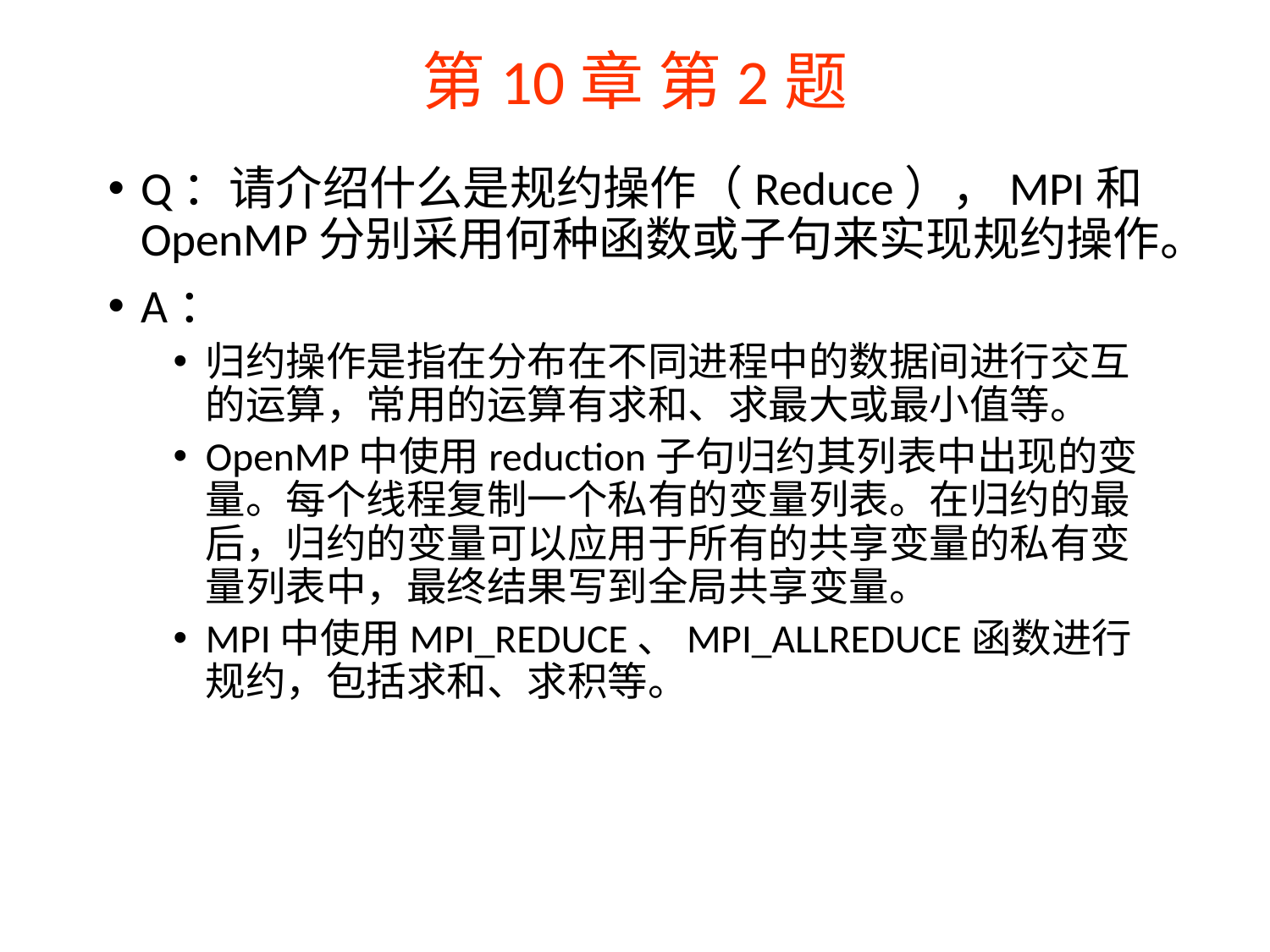

# 第10章 第2题
Q：请介绍什么是规约操作（Reduce），MPI和OpenMP分别采用何种函数或子句来实现规约操作。
A：
归约操作是指在分布在不同进程中的数据间进行交互的运算，常用的运算有求和、求最大或最小值等。
OpenMP中使用reduction子句归约其列表中出现的变量。每个线程复制一个私有的变量列表。在归约的最后，归约的变量可以应用于所有的共享变量的私有变量列表中，最终结果写到全局共享变量。
MPI中使用MPI_REDUCE、MPI_ALLREDUCE函数进行规约，包括求和、求积等。